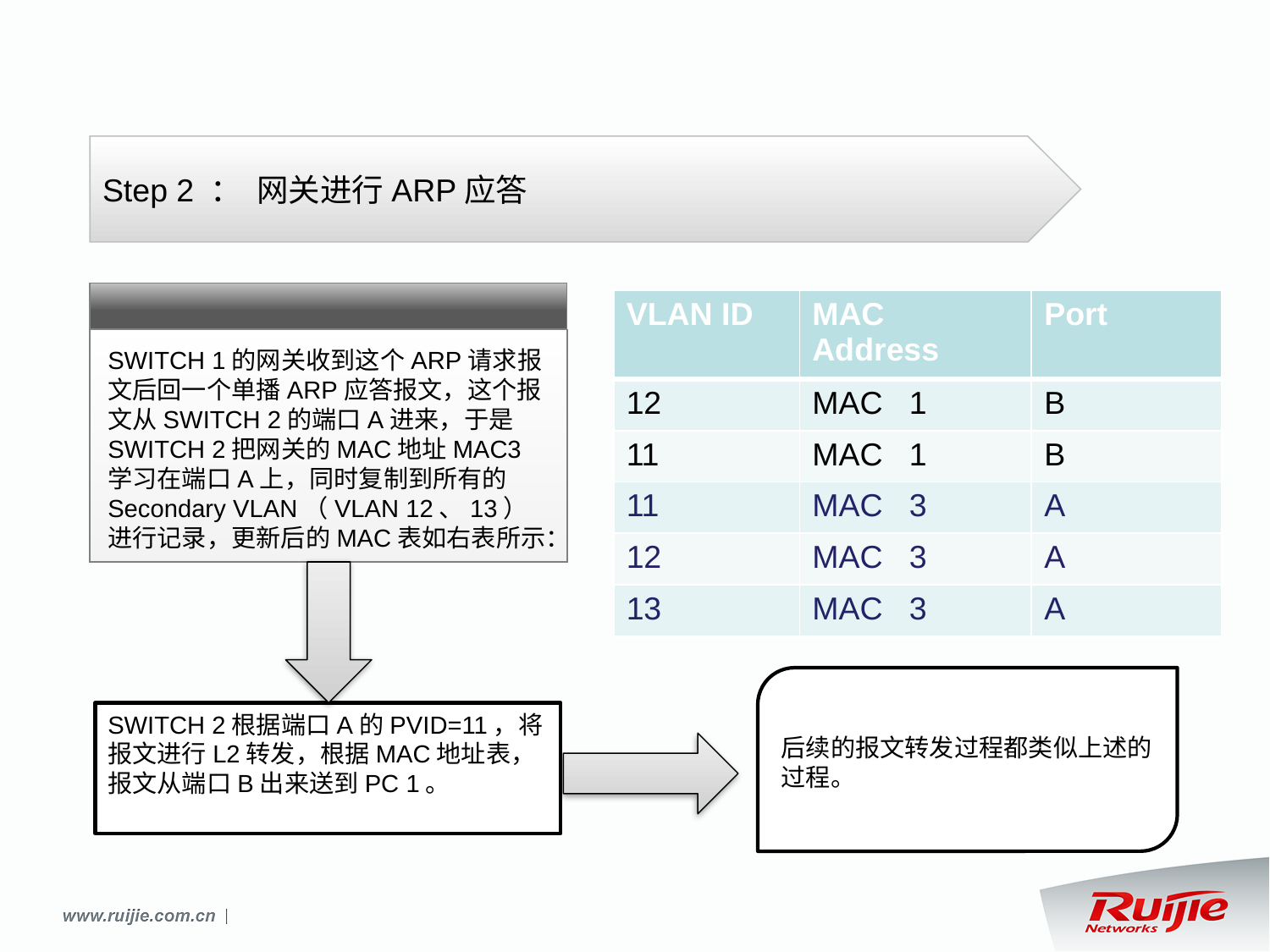

Step 2 ：  网关进行ARP应答

SWITCH 1的网关收到这个ARP请求报文后回一个单播ARP应答报文，这个报文从SWITCH 2的端口A进来，于是SWITCH 2把网关的MAC地址MAC3学习在端口A上，同时复制到所有的Secondary VLAN（VLAN 12、13）进行记录，更新后的MAC表如右表所示：

SWITCH 2根据端口A的PVID=11，将报文进行L2转发，根据MAC地址表，报文从端口B出来送到PC 1。

| VLAN ID | MAC Address | Port |
| --- | --- | --- |
| 12 | MAC 1 | B |
| 11 | MAC 1 | B |
| 11 | MAC 3 | A |
| 12 | MAC 3 | A |
| 13 | MAC 3 | A |

后续的报文转发过程都类似上述的过程。